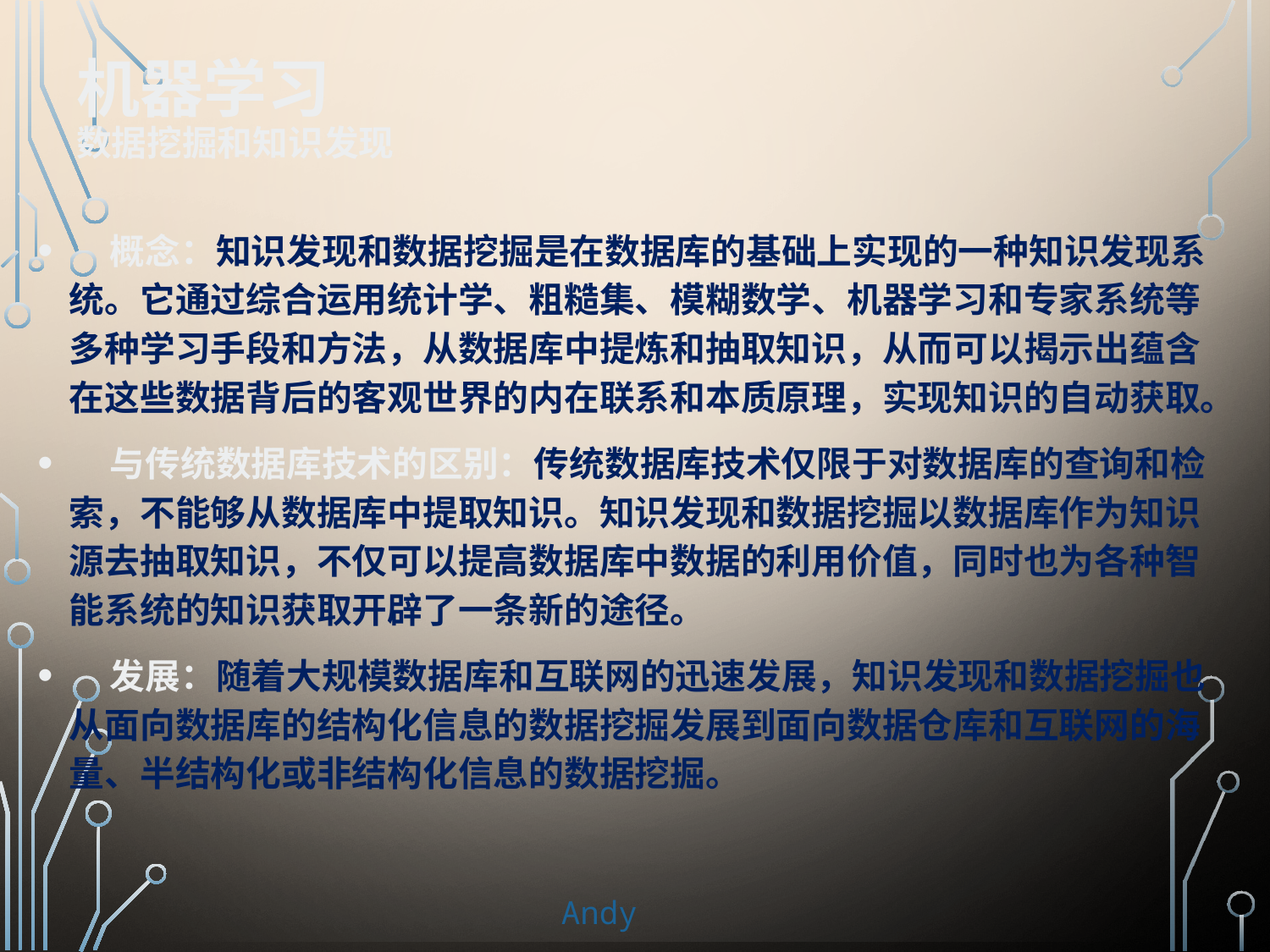

# 机器学习 数据挖掘和知识发现
    概念：知识发现和数据挖掘是在数据库的基础上实现的一种知识发现系统。它通过综合运用统计学、粗糙集、模糊数学、机器学习和专家系统等多种学习手段和方法，从数据库中提炼和抽取知识，从而可以揭示出蕴含在这些数据背后的客观世界的内在联系和本质原理，实现知识的自动获取。
    与传统数据库技术的区别：传统数据库技术仅限于对数据库的查询和检索，不能够从数据库中提取知识。知识发现和数据挖掘以数据库作为知识源去抽取知识，不仅可以提高数据库中数据的利用价值，同时也为各种智能系统的知识获取开辟了一条新的途径。
    发展：随着大规模数据库和互联网的迅速发展，知识发现和数据挖掘也从面向数据库的结构化信息的数据挖掘发展到面向数据仓库和互联网的海量、半结构化或非结构化信息的数据挖掘。
27